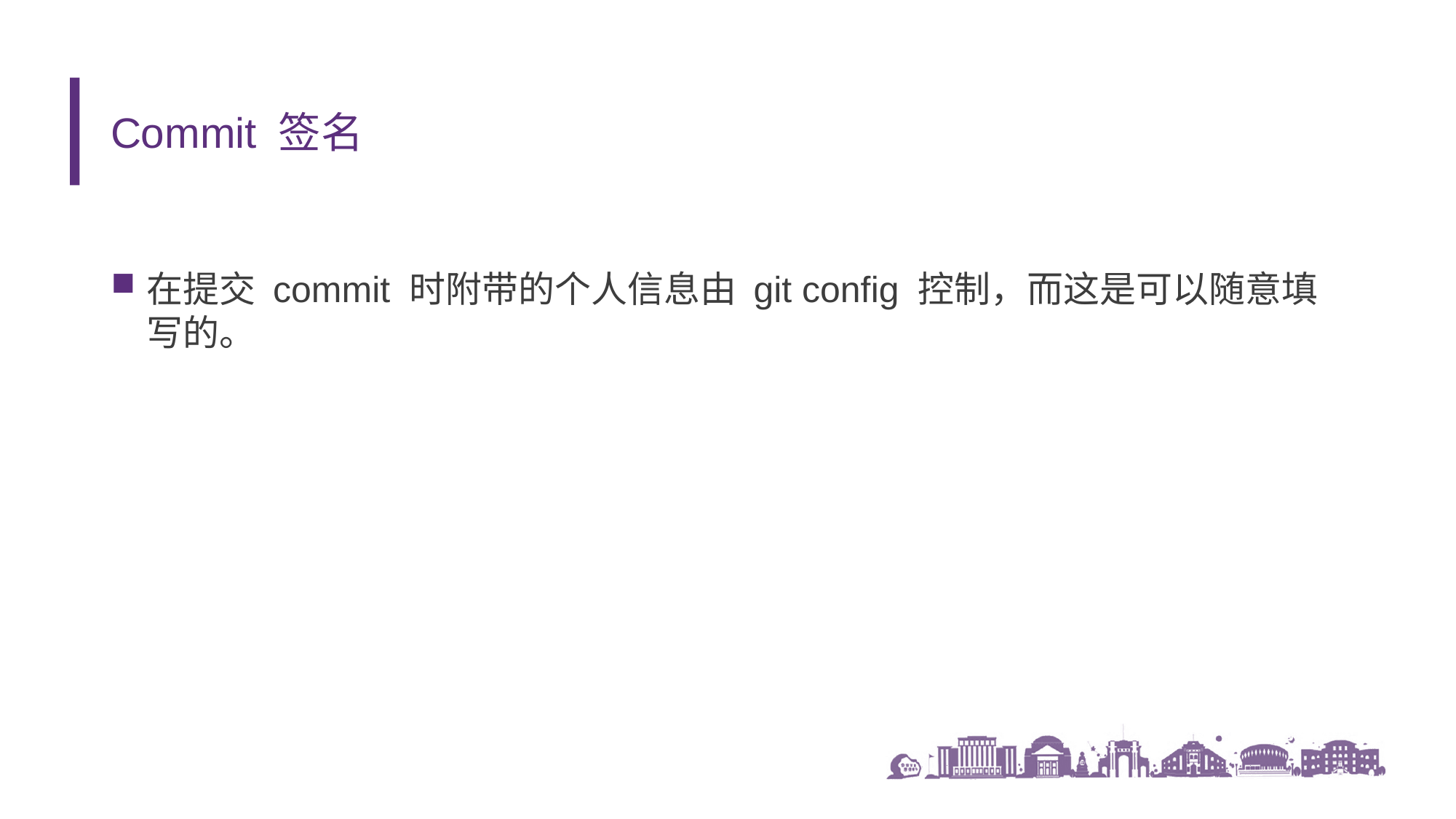

# Commit 签名
在提交 commit 时附带的个人信息由 git config 控制，而这是可以随意填写的。